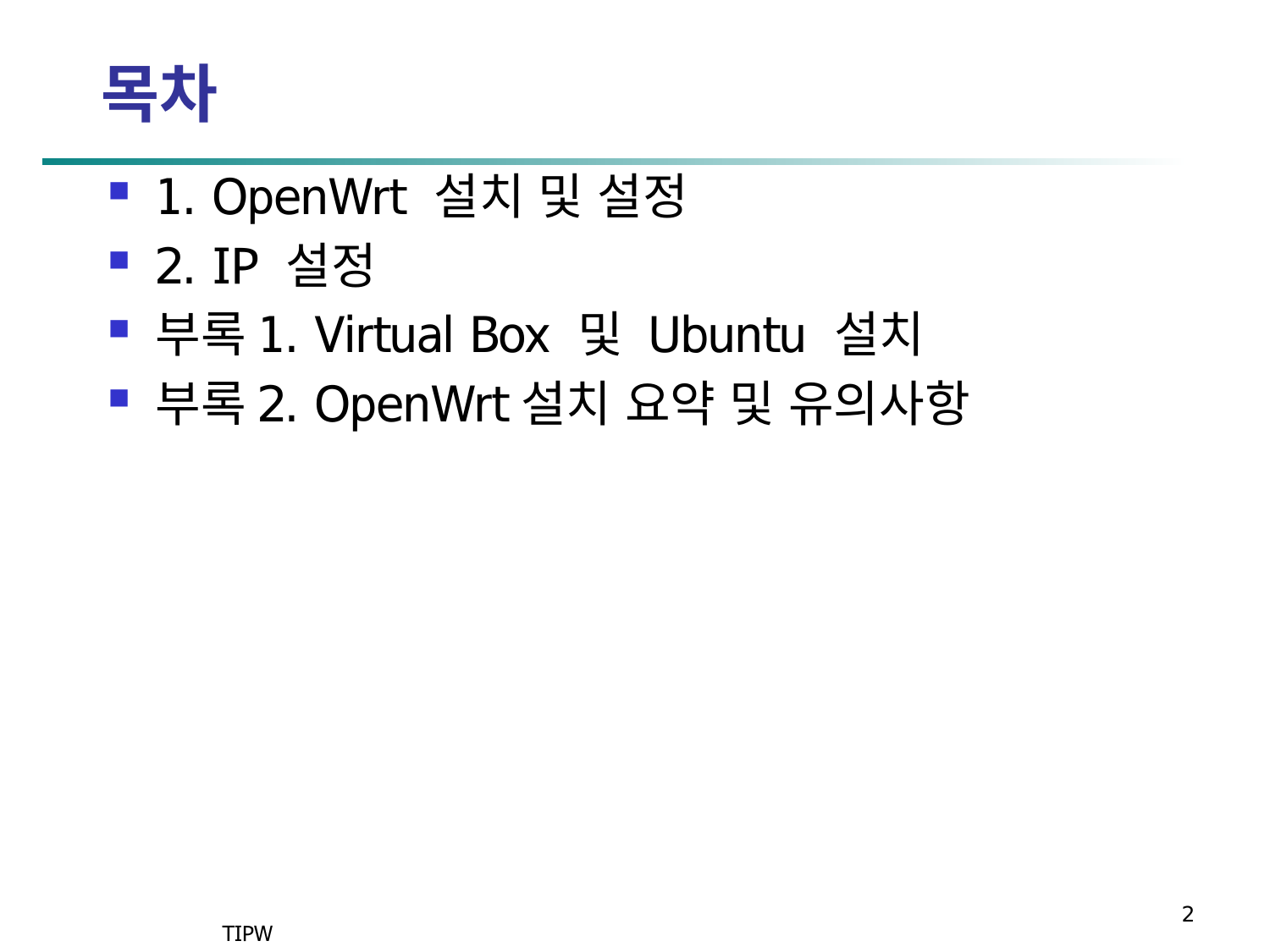

# 목차
1. OpenWrt 설치 및 설정
2. IP 설정
부록1. Virtual Box 및 Ubuntu 설치
부록2. OpenWrt설치 요약 및 유의사항

2
TIPW